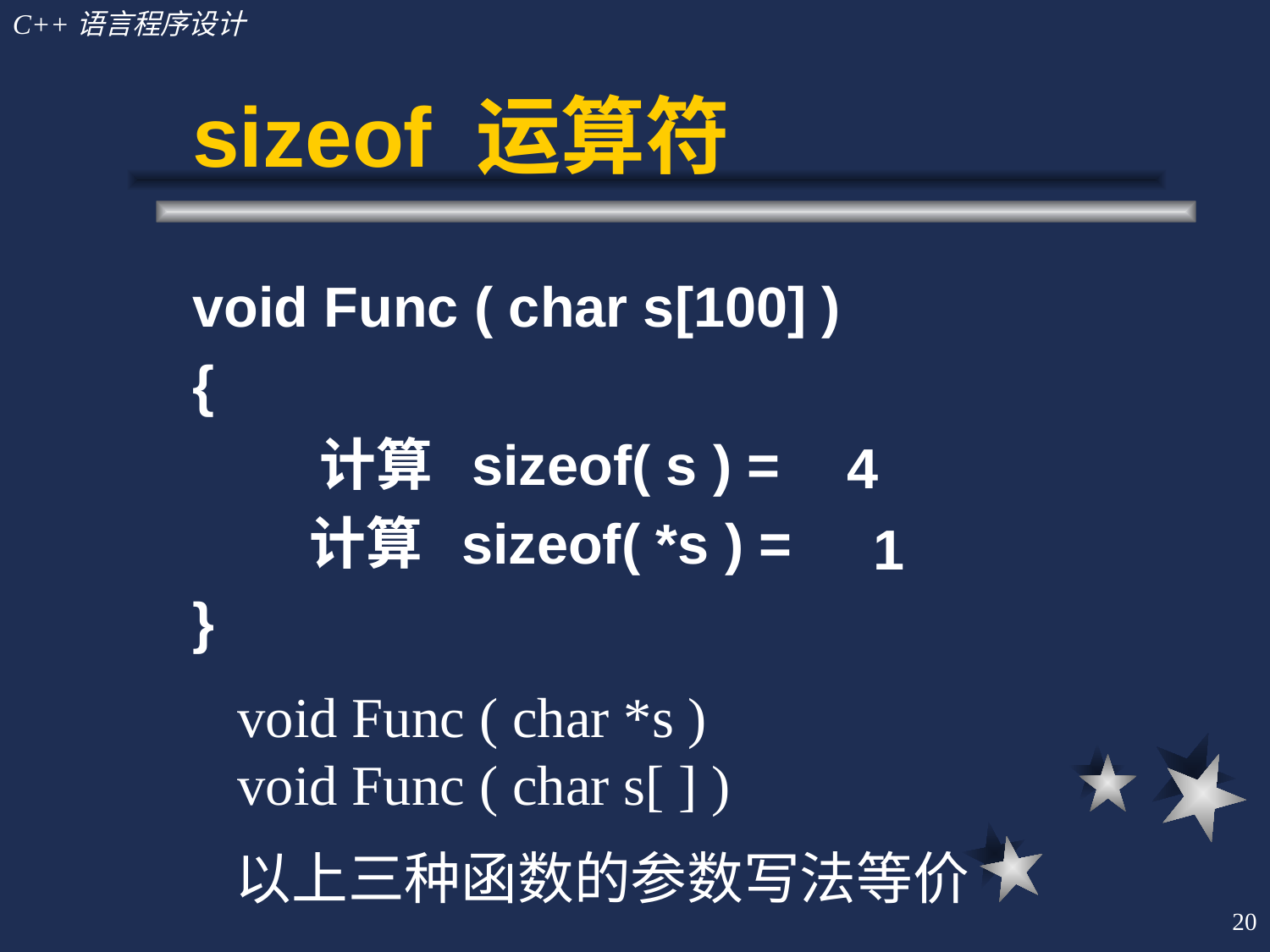

# sizeof 运算符
void Func ( char s[100] )
{
	计算  sizeof( s ) =
        计算  sizeof( *s ) =
}
4
1
void Func ( char *s )
void Func ( char s[ ] )
以上三种函数的参数写法等价
20